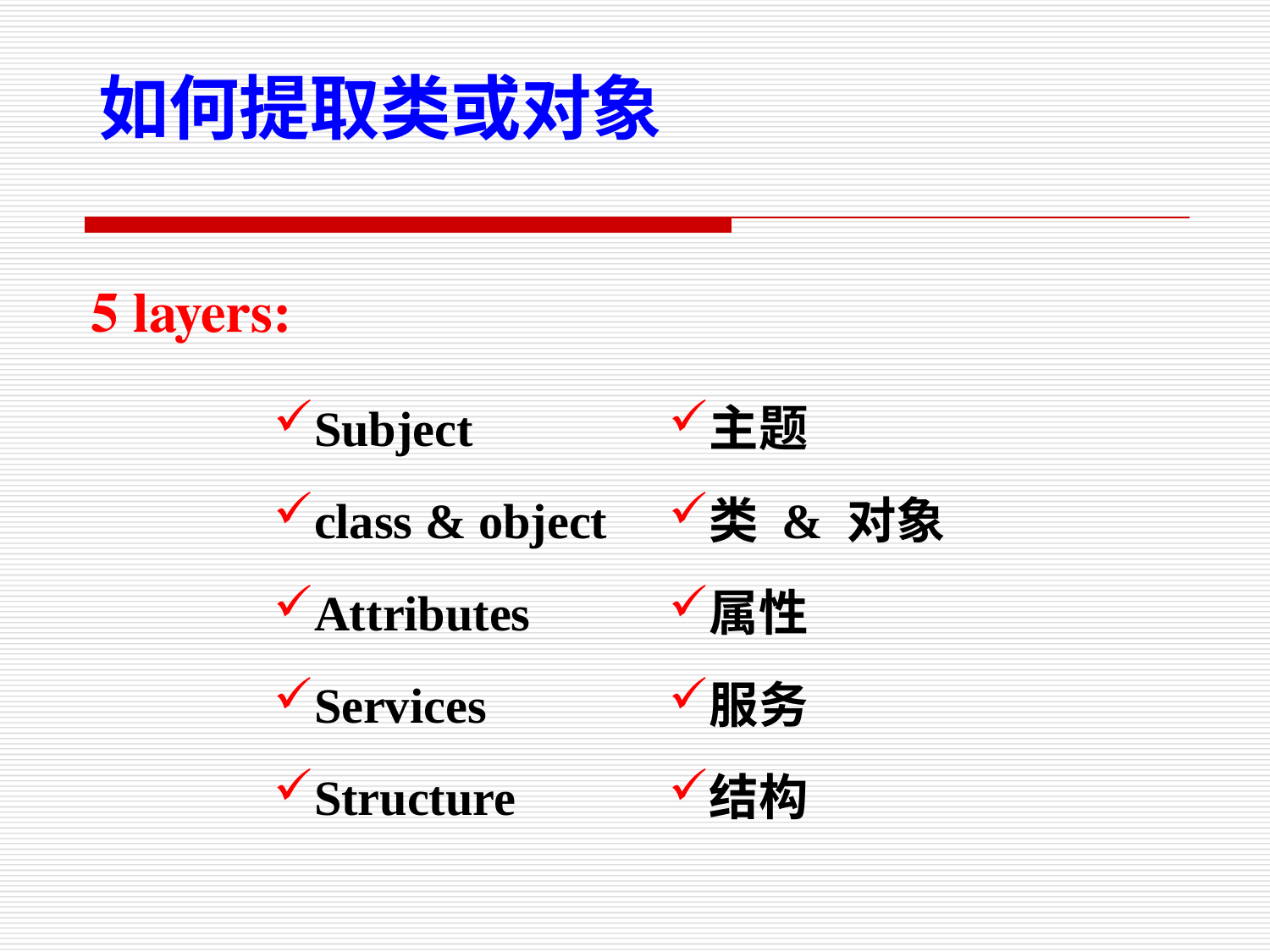

如何提取类或对象
5 layers:
Subject
class & object
Attributes
Services
Structure
主题
类 & 对象
属性
服务
结构